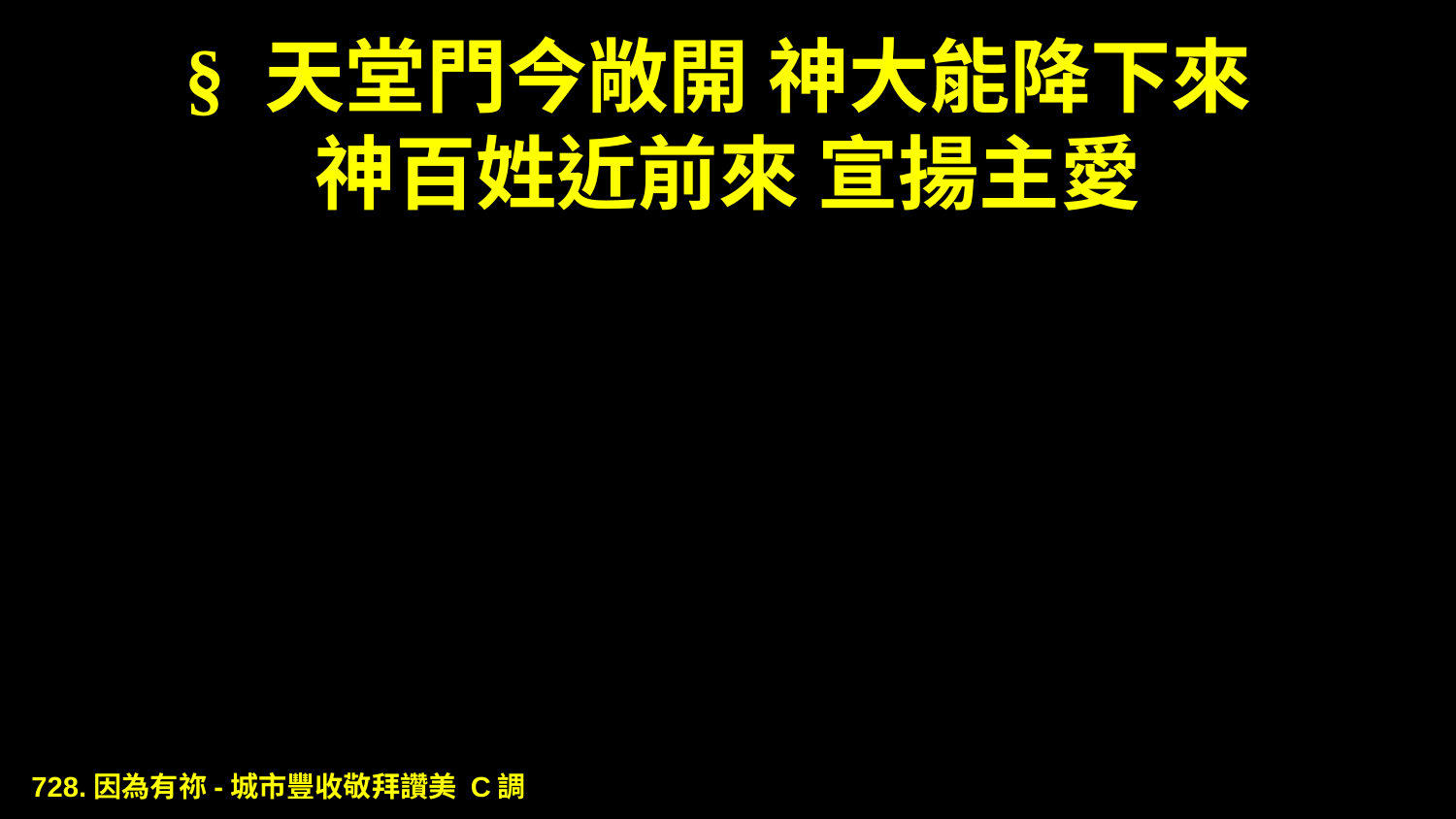

# § 天堂門今敞開 神大能降下來 神百姓近前來 宣揚主愛
728.因為有祢-城市豐收敬拜讚美 C調